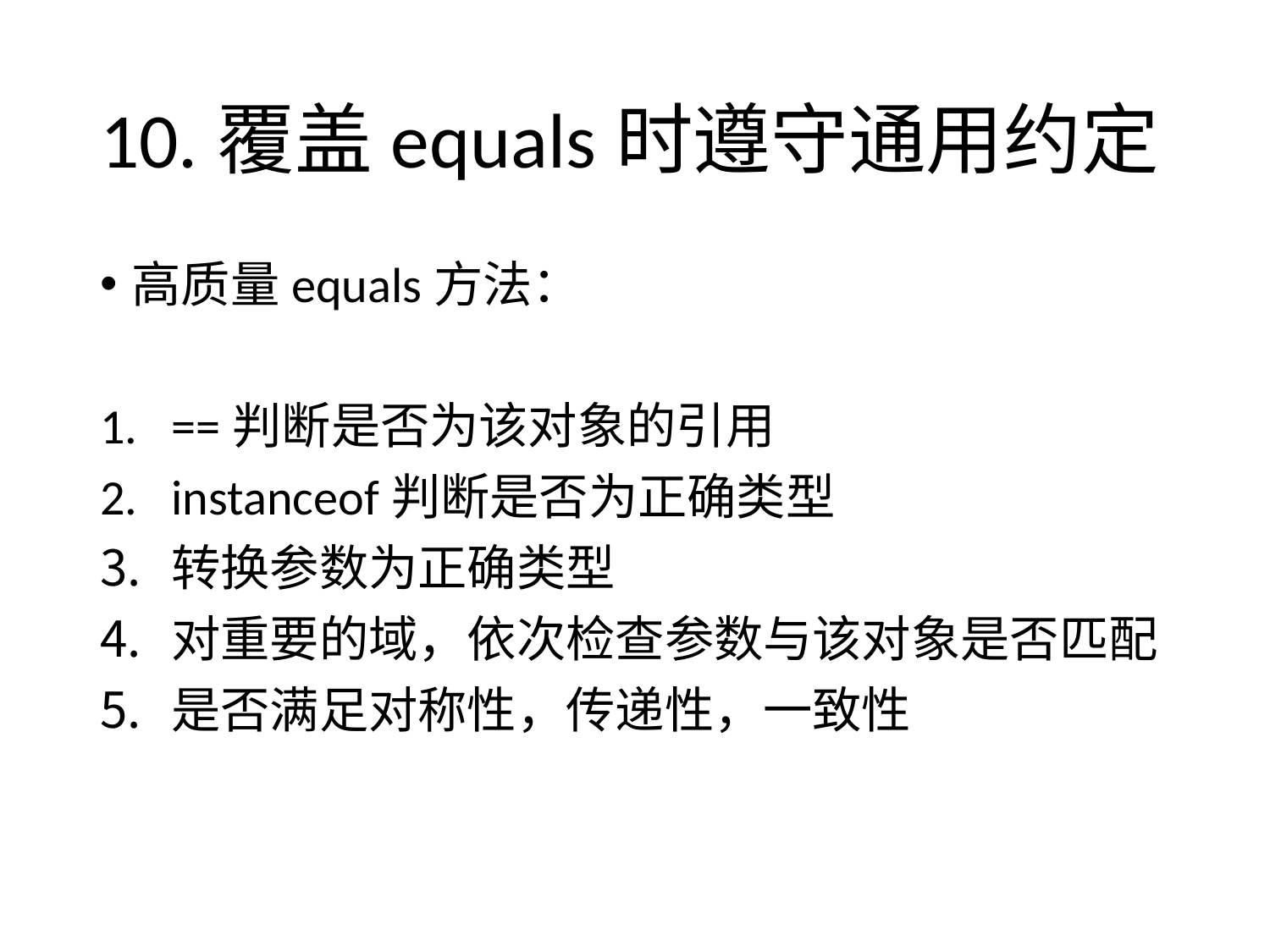

# 10.覆盖equals时遵守通用约定
高质量equals方法：

==判断是否为该对象的引用
instanceof判断是否为正确类型
转换参数为正确类型
对重要的域，依次检查参数与该对象是否匹配
是否满足对称性，传递性，一致性